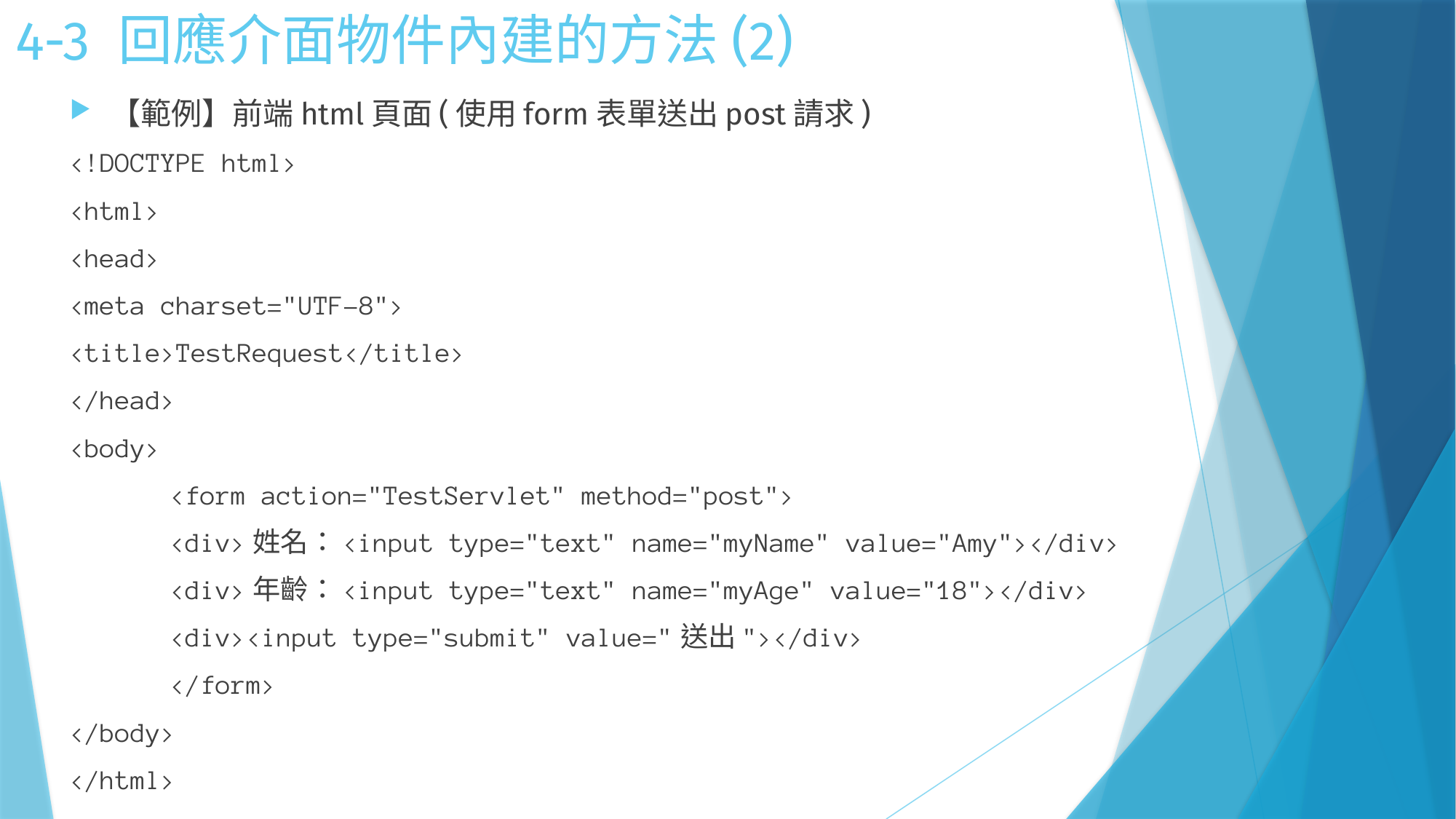

# 4-3 回應介面物件內建的方法(2)
【範例】前端html頁面(使用form表單送出post請求)
<!DOCTYPE html>
<html>
<head>
<meta charset="UTF-8">
<title>TestRequest</title>
</head>
<body>
	<form action="TestServlet" method="post">
		<div>姓名：<input type="text" name="myName" value="Amy"></div>
		<div>年齡：<input type="text" name="myAge" value="18"></div>
		<div><input type="submit" value="送出"></div>
	</form>
</body>
</html>